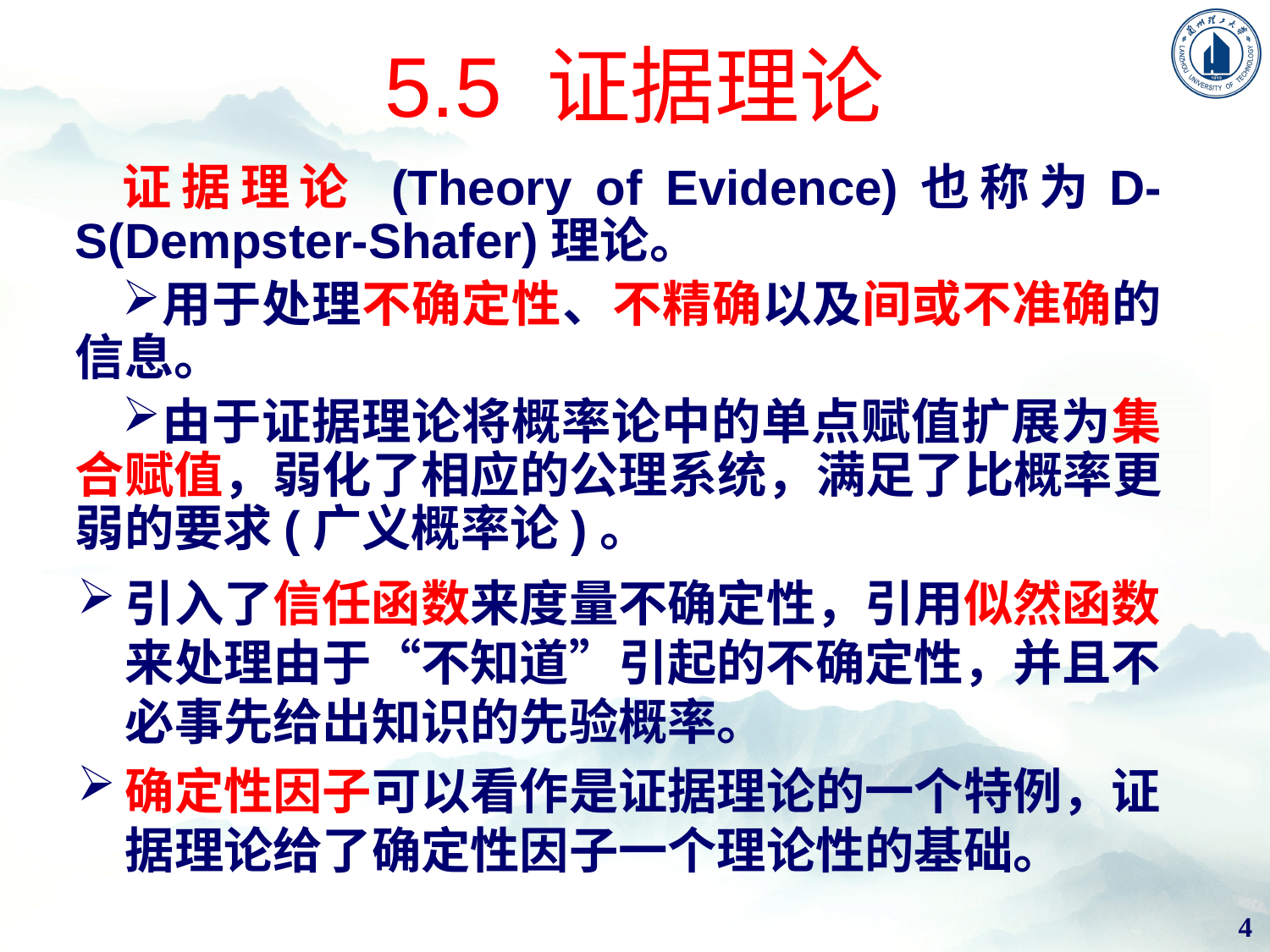

5.5 证据理论
证据理论 (Theory of Evidence)也称为D-S(Dempster-Shafer)理论。
用于处理不确定性、不精确以及间或不准确的信息。
由于证据理论将概率论中的单点赋值扩展为集合赋值，弱化了相应的公理系统，满足了比概率更弱的要求(广义概率论)。
引入了信任函数来度量不确定性，引用似然函数来处理由于“不知道”引起的不确定性，并且不必事先给出知识的先验概率。
确定性因子可以看作是证据理论的一个特例，证据理论给了确定性因子一个理论性的基础。
4